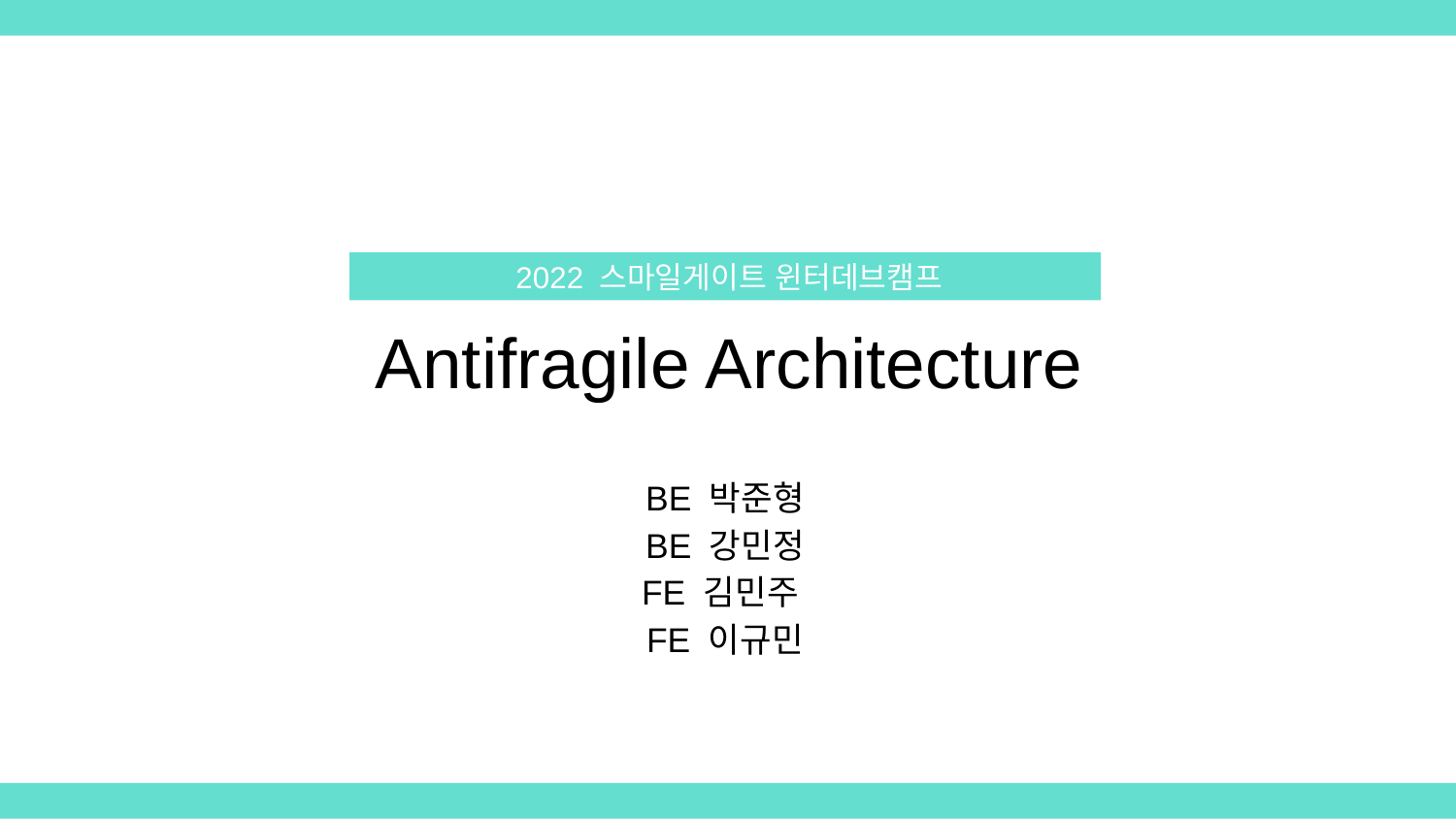

2022 스마일게이트 윈터데브캠프
Antifragile Architecture
BE 박준형
BE 강민정
FE 김민주
FE 이규민